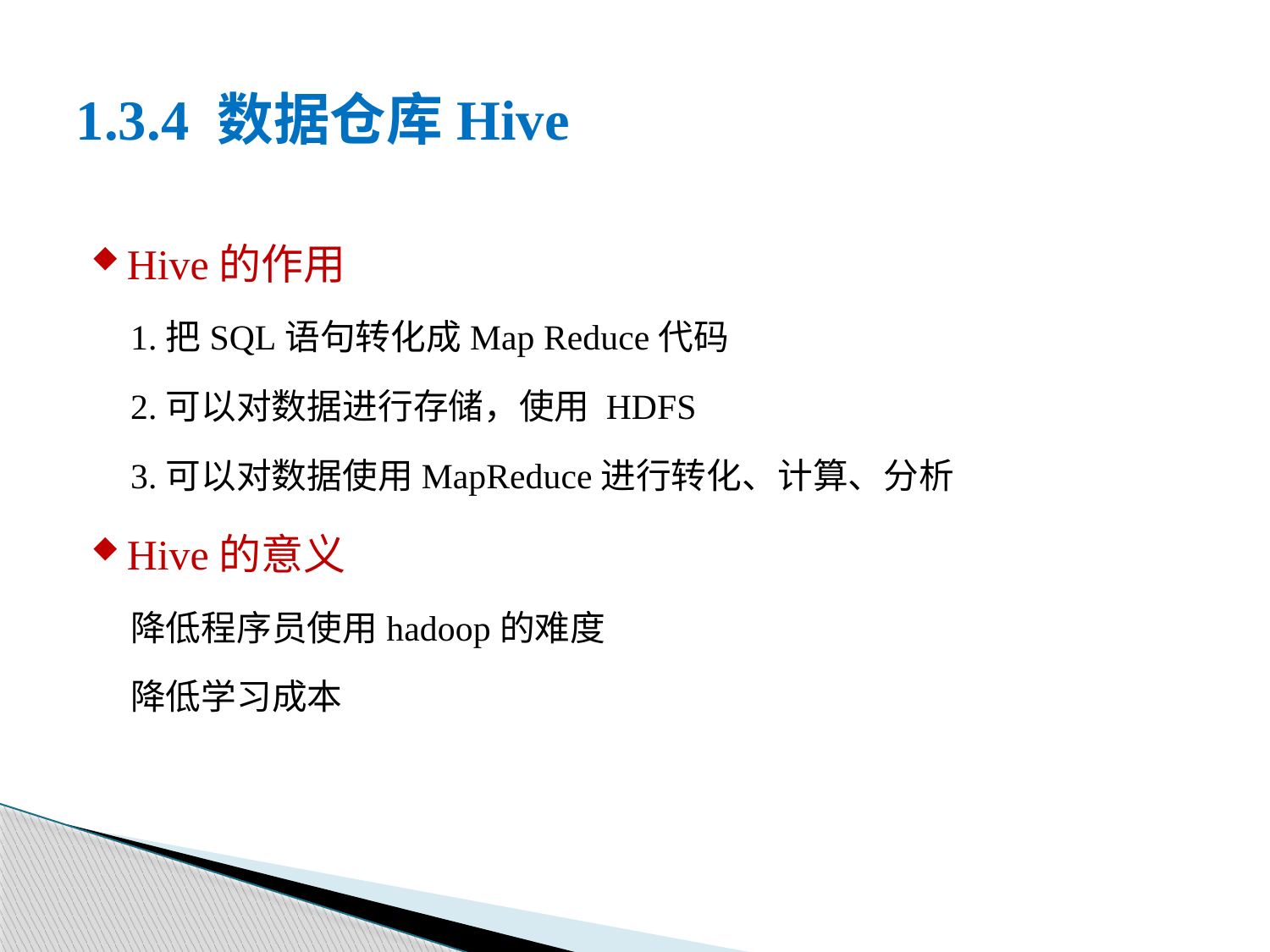

# 1.3.4 数据仓库Hive
Hive的作用
1.把SQL语句转化成Map Reduce代码
2.可以对数据进行存储，使用 HDFS
3.可以对数据使用MapReduce进行转化、计算、分析
Hive的意义
降低程序员使用hadoop的难度
降低学习成本